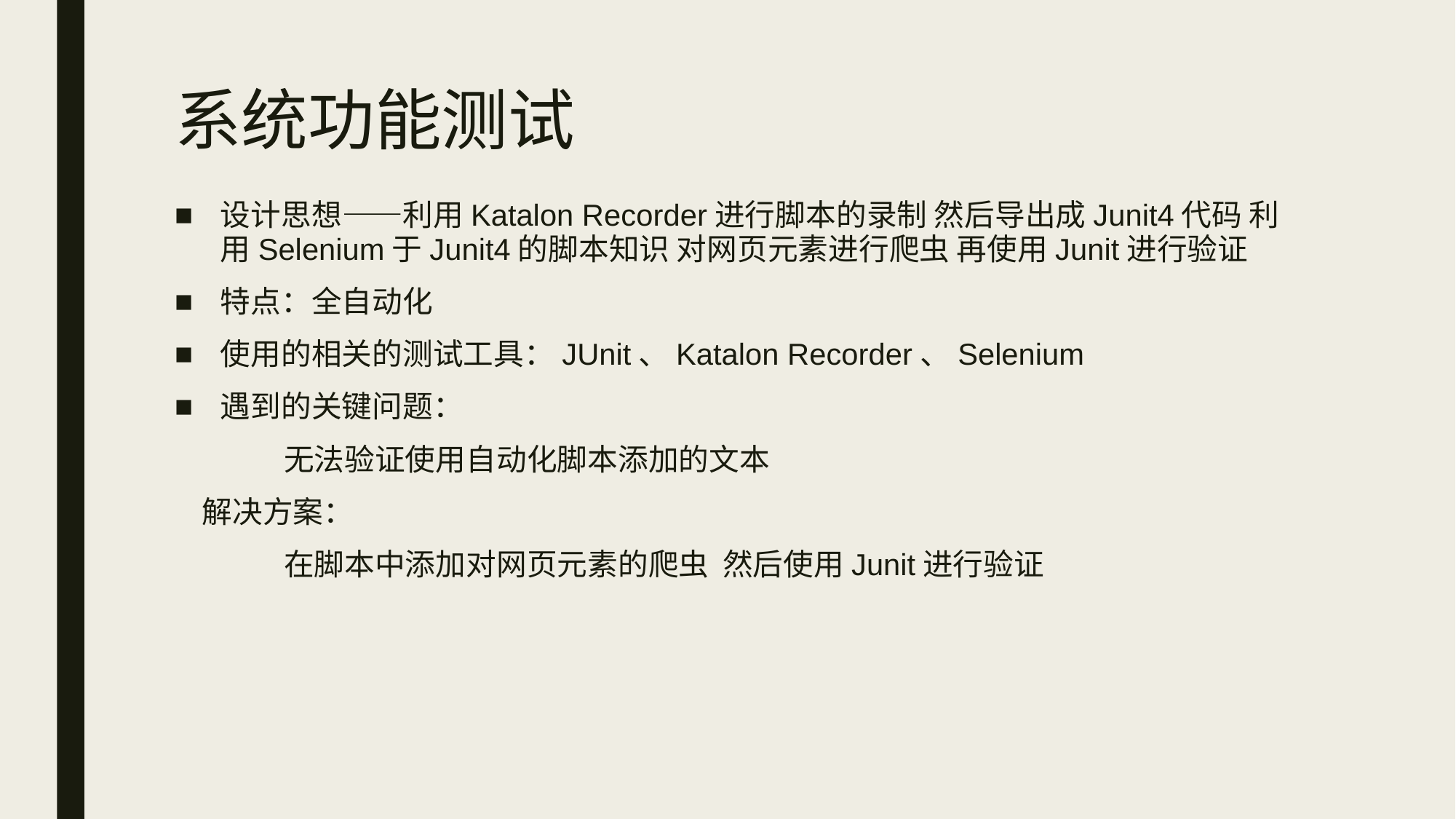

# 系统功能测试
设计思想——利用Katalon Recorder进行脚本的录制 然后导出成Junit4代码 利用Selenium于Junit4的脚本知识 对网页元素进行爬虫 再使用Junit进行验证
特点：全自动化
使用的相关的测试工具：JUnit、Katalon Recorder、Selenium
遇到的关键问题：
	无法验证使用自动化脚本添加的文本
   解决方案：
	在脚本中添加对网页元素的爬虫  然后使用Junit进行验证